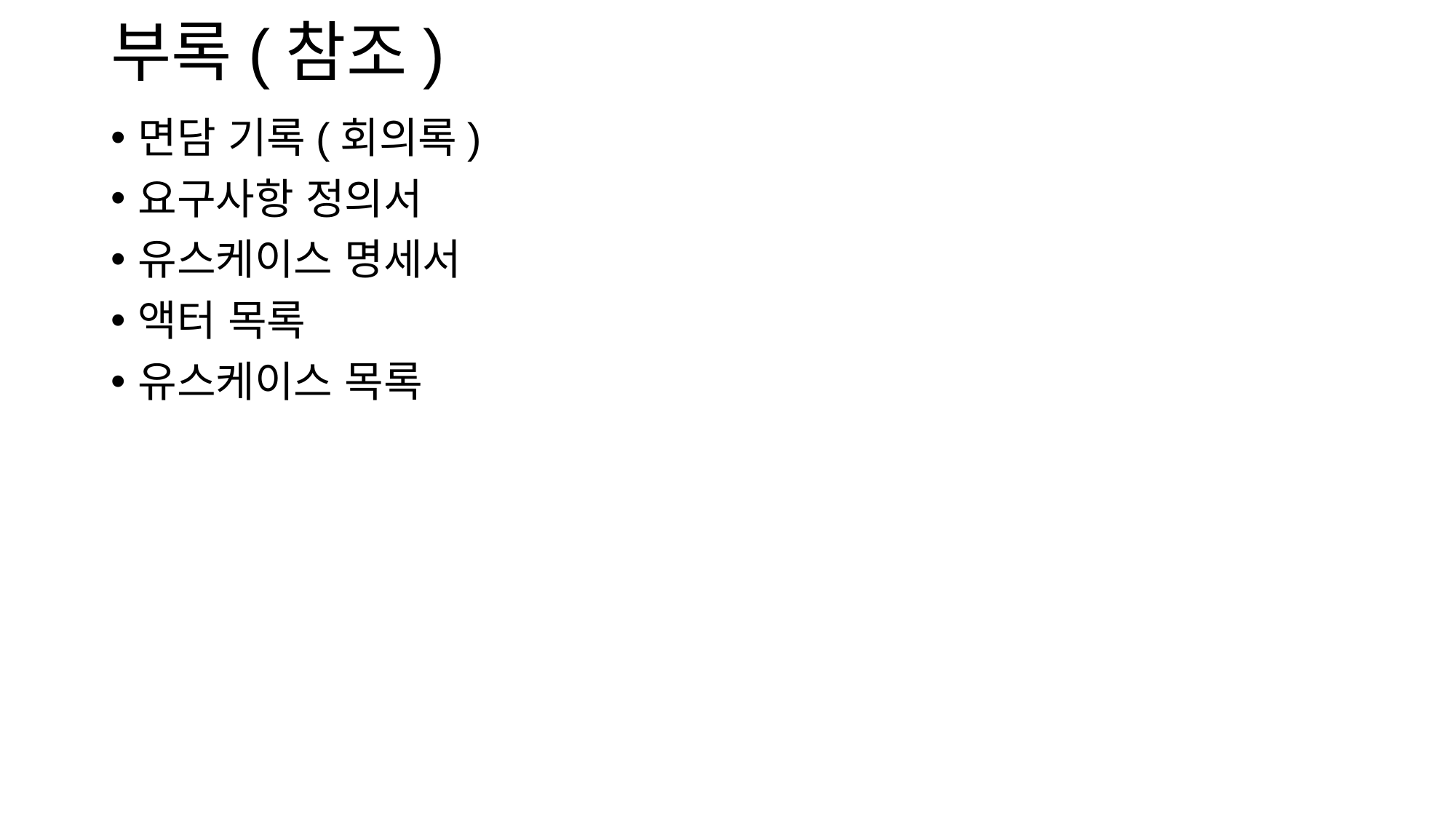

# 부록(참조)
면담 기록(회의록)
요구사항 정의서
유스케이스 명세서
액터 목록
유스케이스 목록